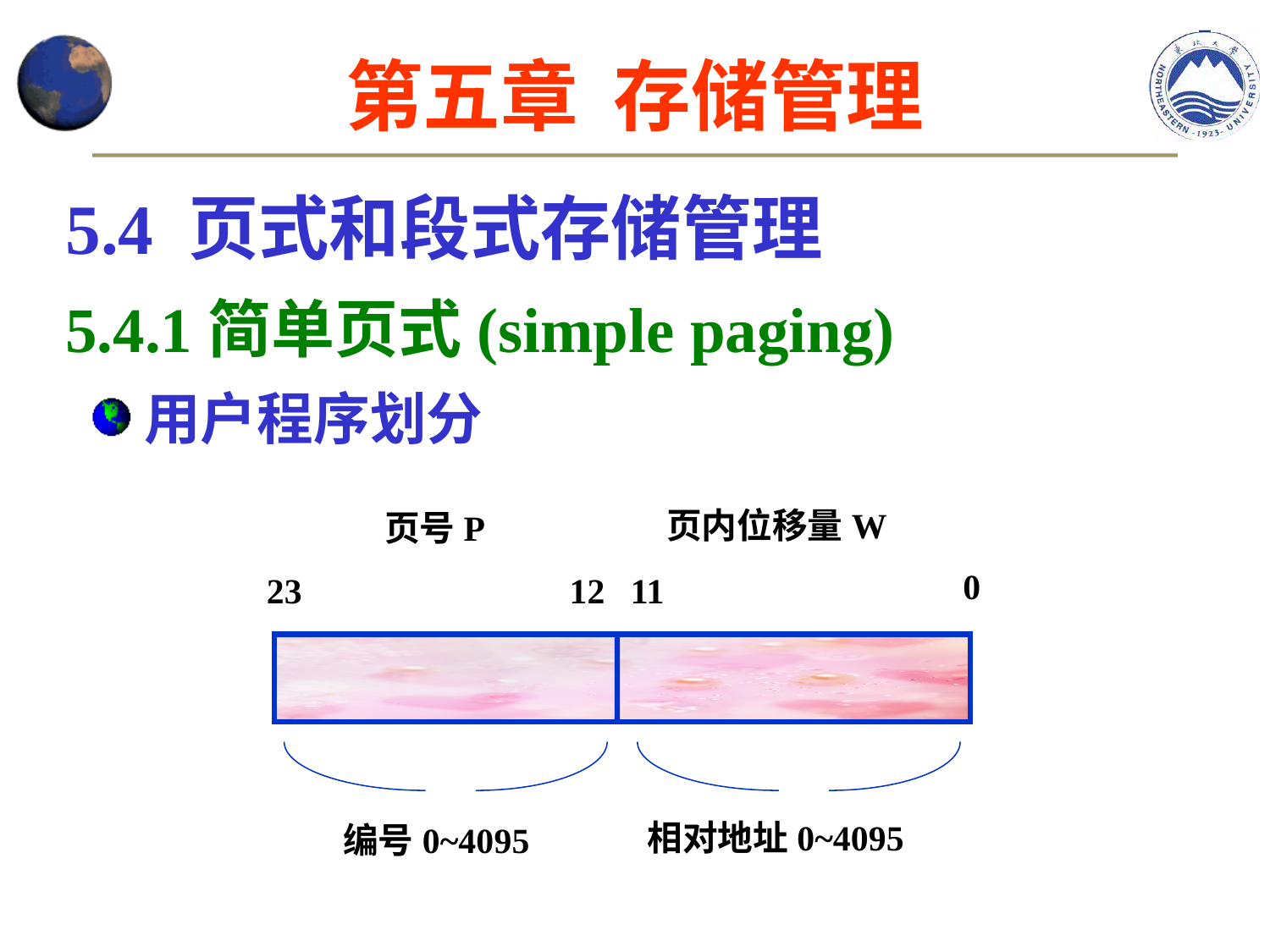

第五章  存储管理
5.4 页式和段式存储管理
5.4.1简单页式(simple paging)
用户程序划分
页内位移量W
页号P
0
23
12
11

相对地址0~4095
编号0~4095